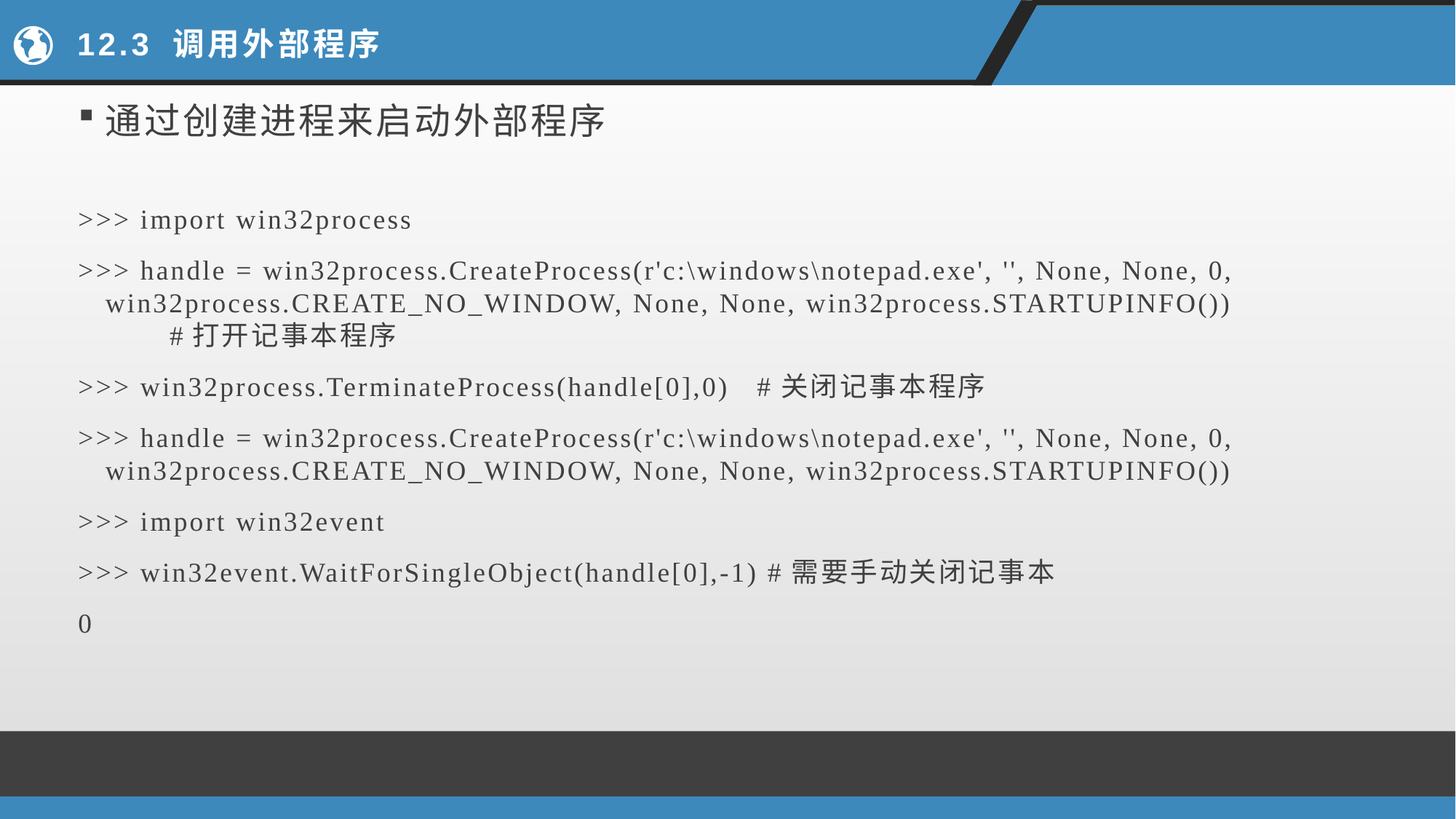

# 12.3 调用外部程序

通过创建进程来启动外部程序

>>> import win32process
>>> handle = win32process.CreateProcess(r'c:\windows\notepad.exe', '', None, None, 0, win32process.CREATE_NO_WINDOW, None, None, win32process.STARTUPINFO())                        #打开记事本程序
>>> win32process.TerminateProcess(handle[0],0)   #关闭记事本程序
>>> handle = win32process.CreateProcess(r'c:\windows\notepad.exe', '', None, None, 0, win32process.CREATE_NO_WINDOW, None, None, win32process.STARTUPINFO())
>>> import win32event
>>> win32event.WaitForSingleObject(handle[0],-1) #需要手动关闭记事本
0